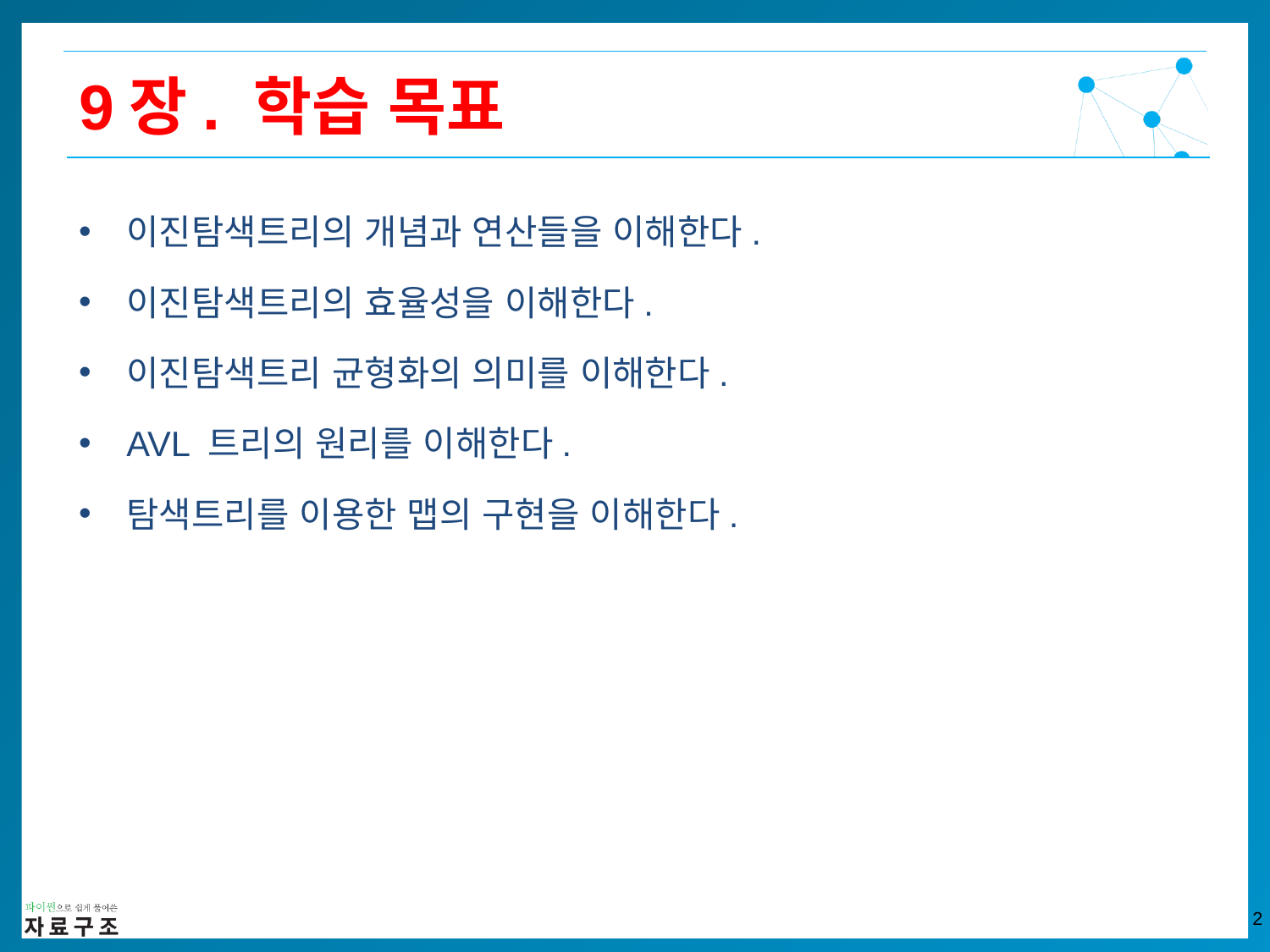

9장. 학습 목표
이진탐색트리의 개념과 연산들을 이해한다.
이진탐색트리의 효율성을 이해한다.
이진탐색트리 균형화의 의미를 이해한다.
AVL 트리의 원리를 이해한다.
탐색트리를 이용한 맵의 구현을 이해한다.